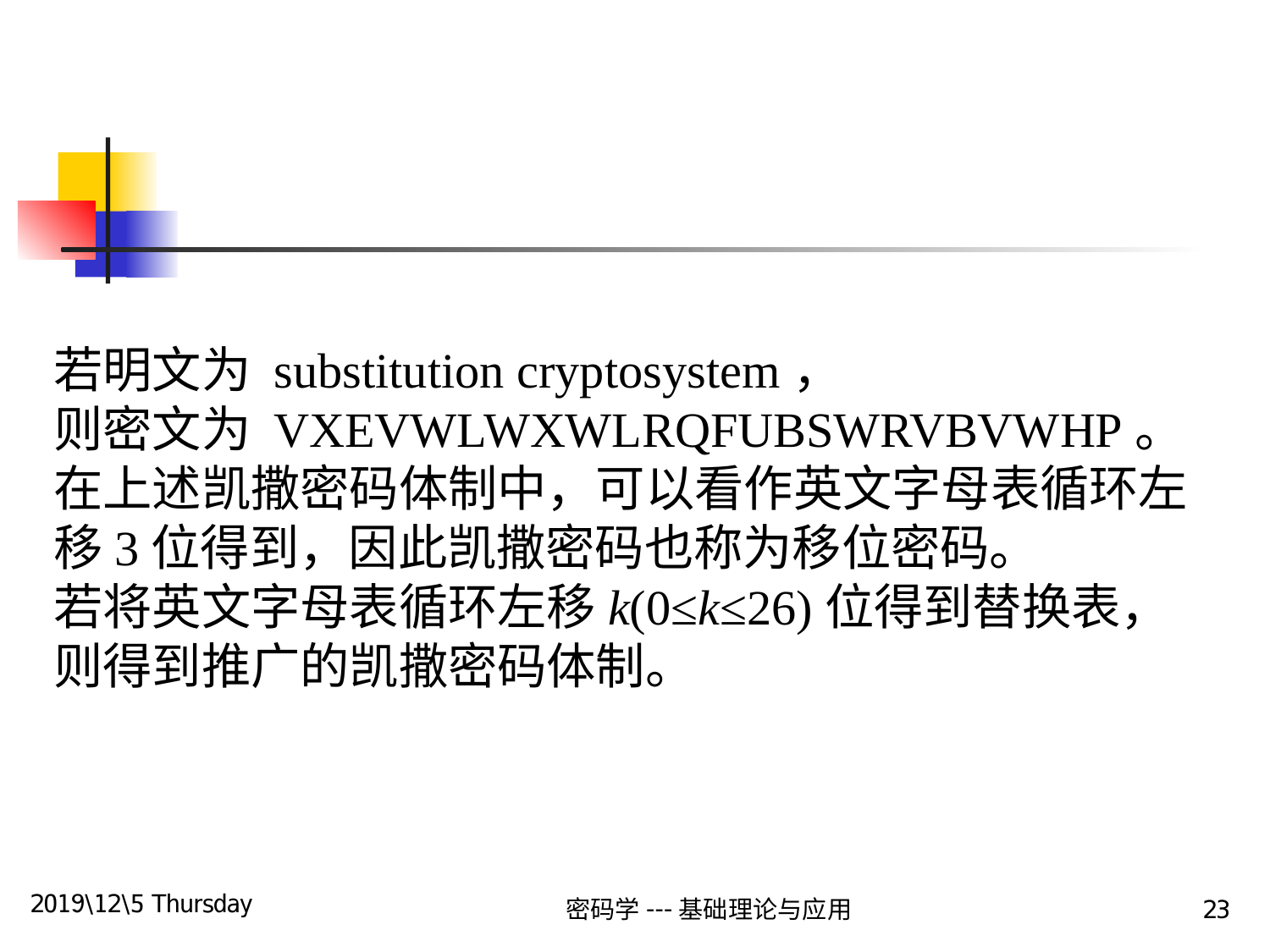

#
若明文为 substitution cryptosystem，
则密文为 VXEVWLWXWLRQFUBSWRVBVWHP。
在上述凯撒密码体制中，可以看作英文字母表循环左移3位得到，因此凯撒密码也称为移位密码。
若将英文字母表循环左移k(0≤k≤26)位得到替换表，则得到推广的凯撒密码体制。
密码学---基础理论与应用
23
2019\12\5 Thursday